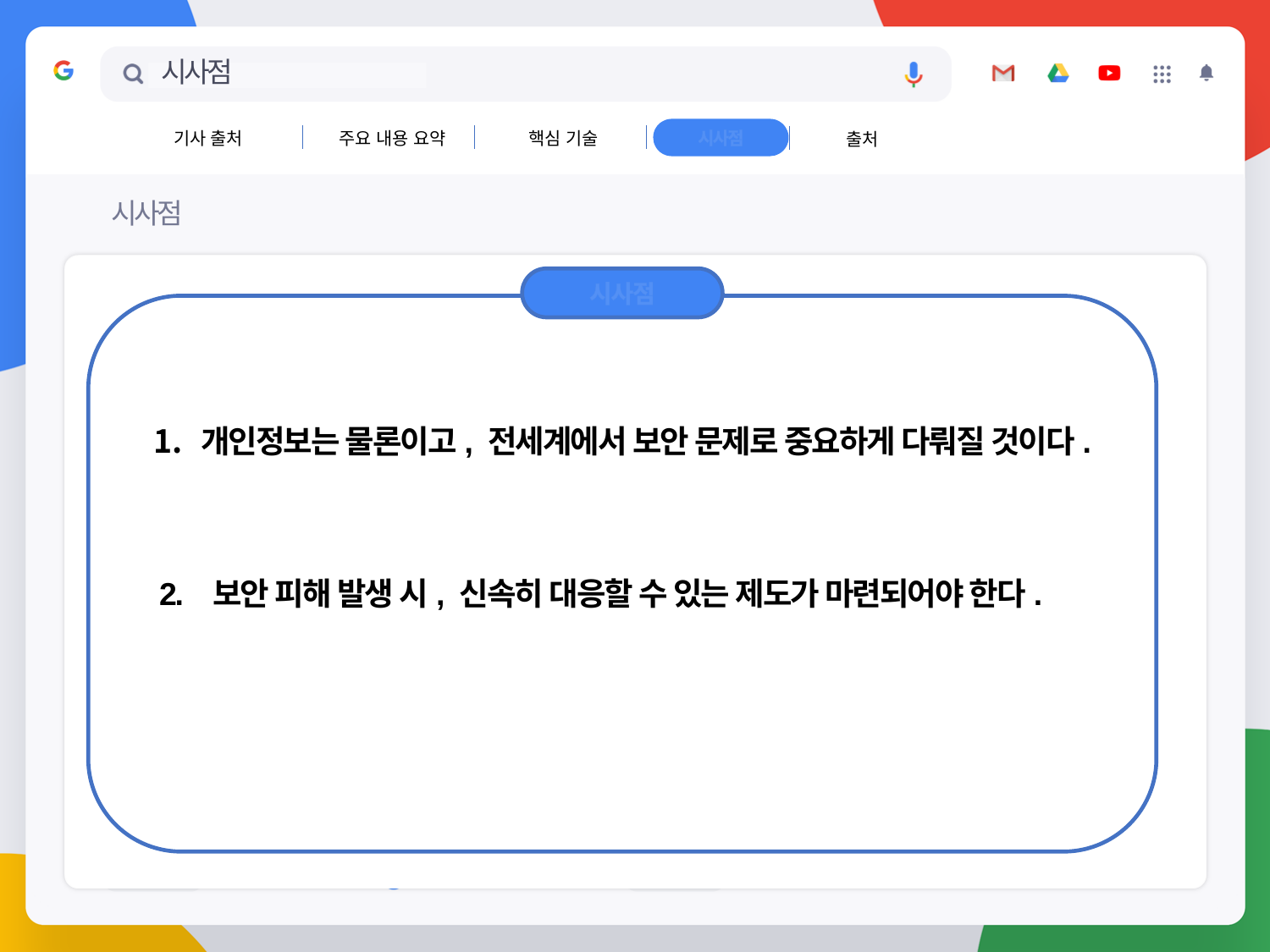

# 시사점
시사점
핵심 기술
기사 출처
주요 내용 요약
출처
시사점
시사점

개인정보는 물론이고, 전세계에서 보안 문제로 중요하게 다뤄질 것이다.

2.   보안 피해 발생 시, 신속히 대응할 수 있는 제도가 마련되어야 한다.